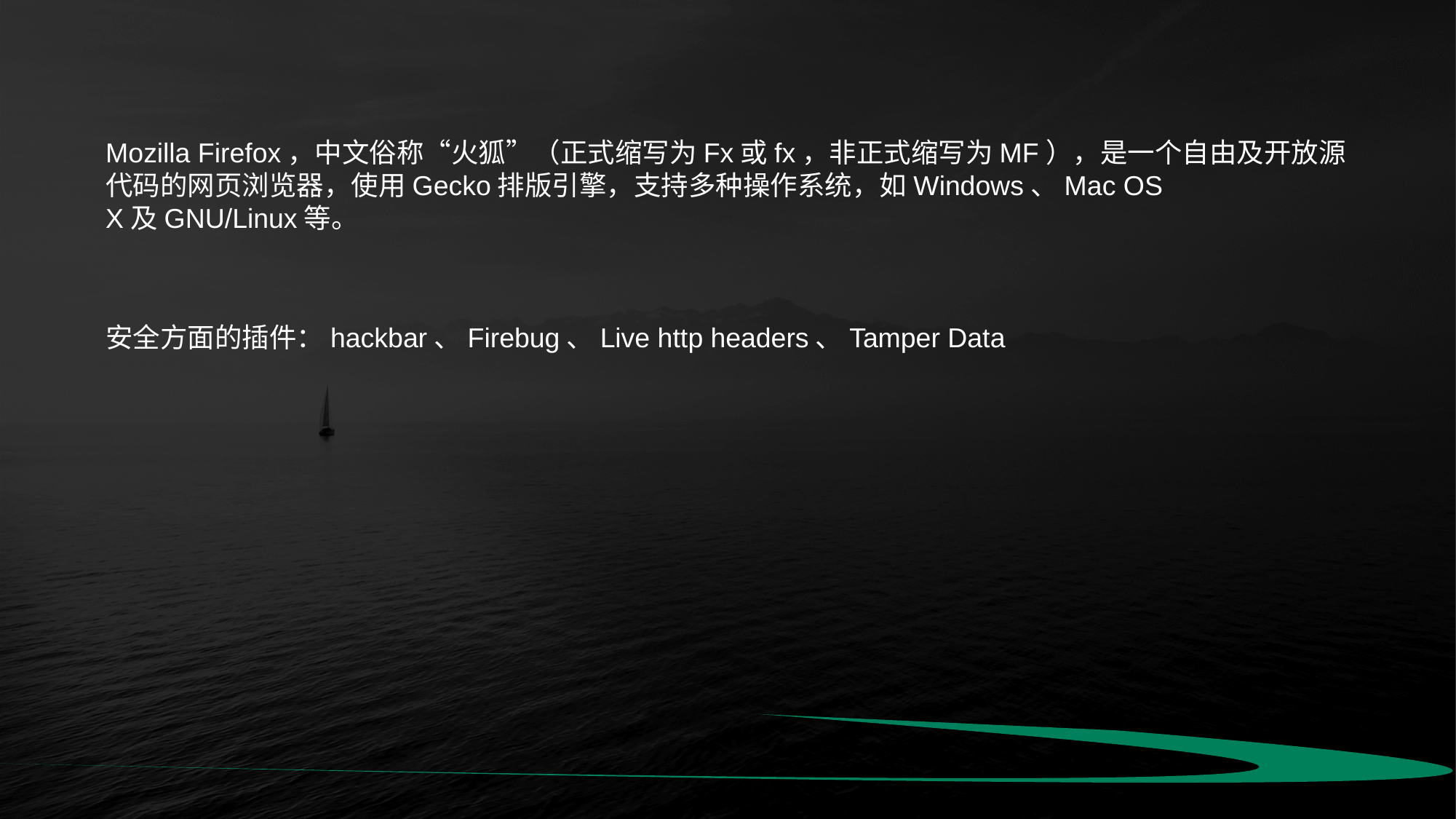

Mozilla Firefox，中文俗称“火狐”（正式缩写为Fx或fx，非正式缩写为MF），是一个自由及开放源代码的网页浏览器，使用Gecko排版引擎，支持多种操作系统，如Windows、Mac OS X及GNU/Linux等。
安全方面的插件：hackbar、Firebug、Live http headers、Tamper Data